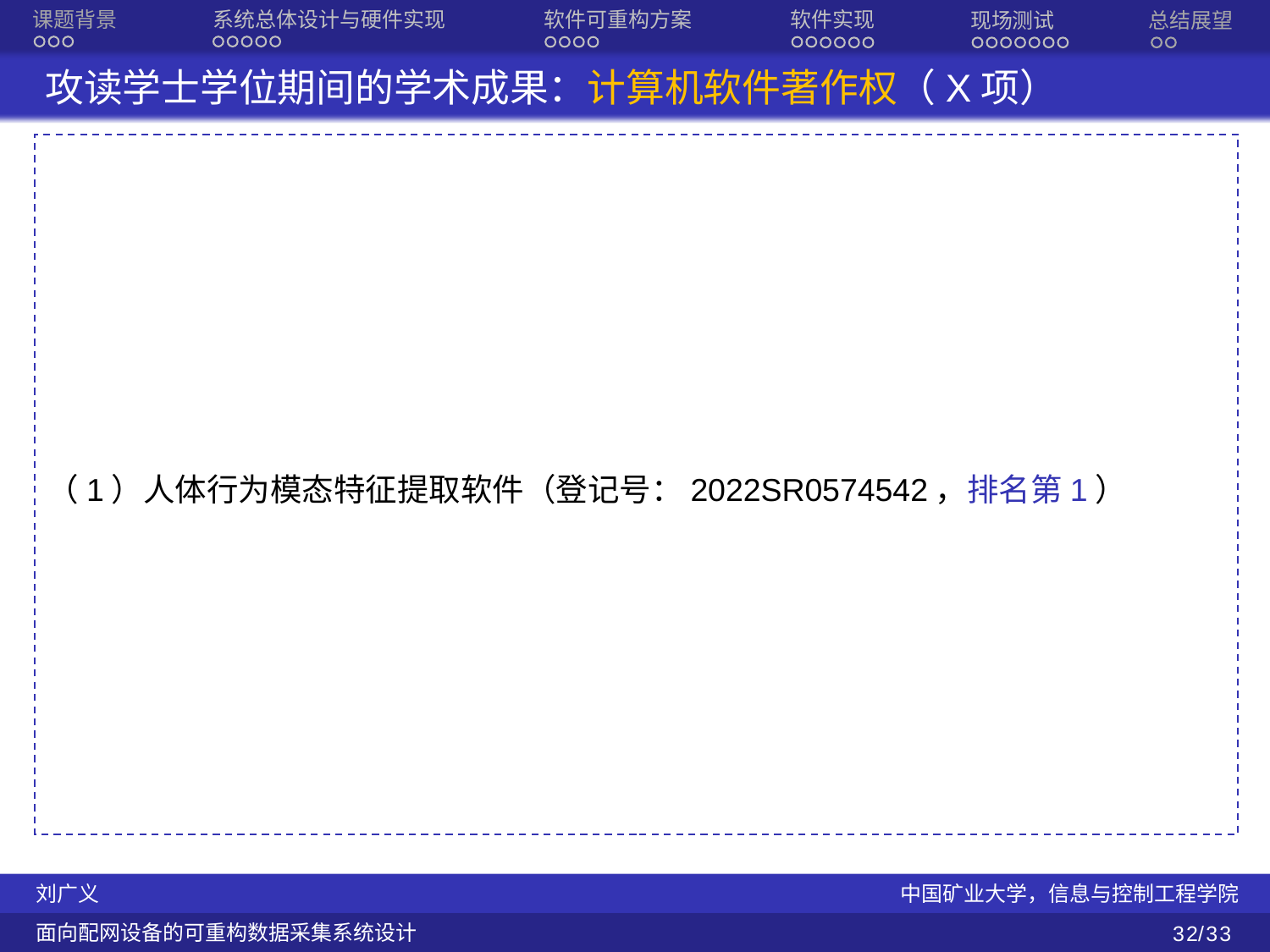

软件实现
软件可重构方案
系统总体设计与硬件实现
课题背景
现场测试
总结展望

     攻读学士学位期间的学术成果：计算机软件著作权（X项）
（1）人体行为模态特征提取软件（登记号：2022SR0574542，排名第1）